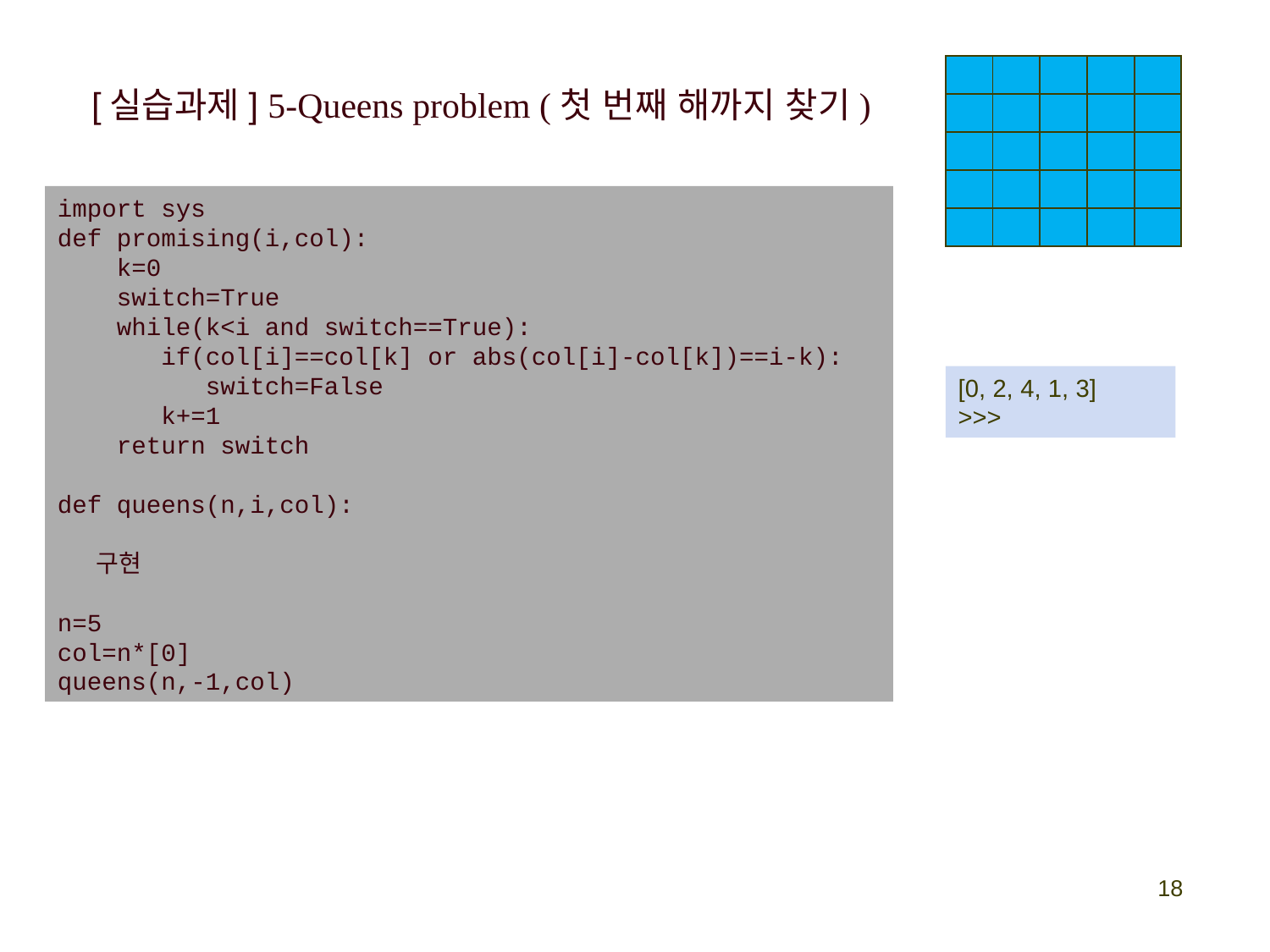

|  |  |  |  |  |
| --- | --- | --- | --- | --- |
|  |  |  |  |  |
|  |  |  |  |  |
|  |  |  |  |  |
|  |  |  |  |  |
[실습과제] 5-Queens problem (첫 번째 해까지 찾기)
import sys
def promising(i,col):
    k=0
    switch=True
    while(k<i and switch==True):
       if(col[i]==col[k] or abs(col[i]-col[k])==i-k):
          switch=False
       k+=1
    return switch

def queens(n,i,col):

      구현

n=5
col=n*[0]
queens(n,-1,col)
[0, 2, 4, 1, 3]
>>>
18